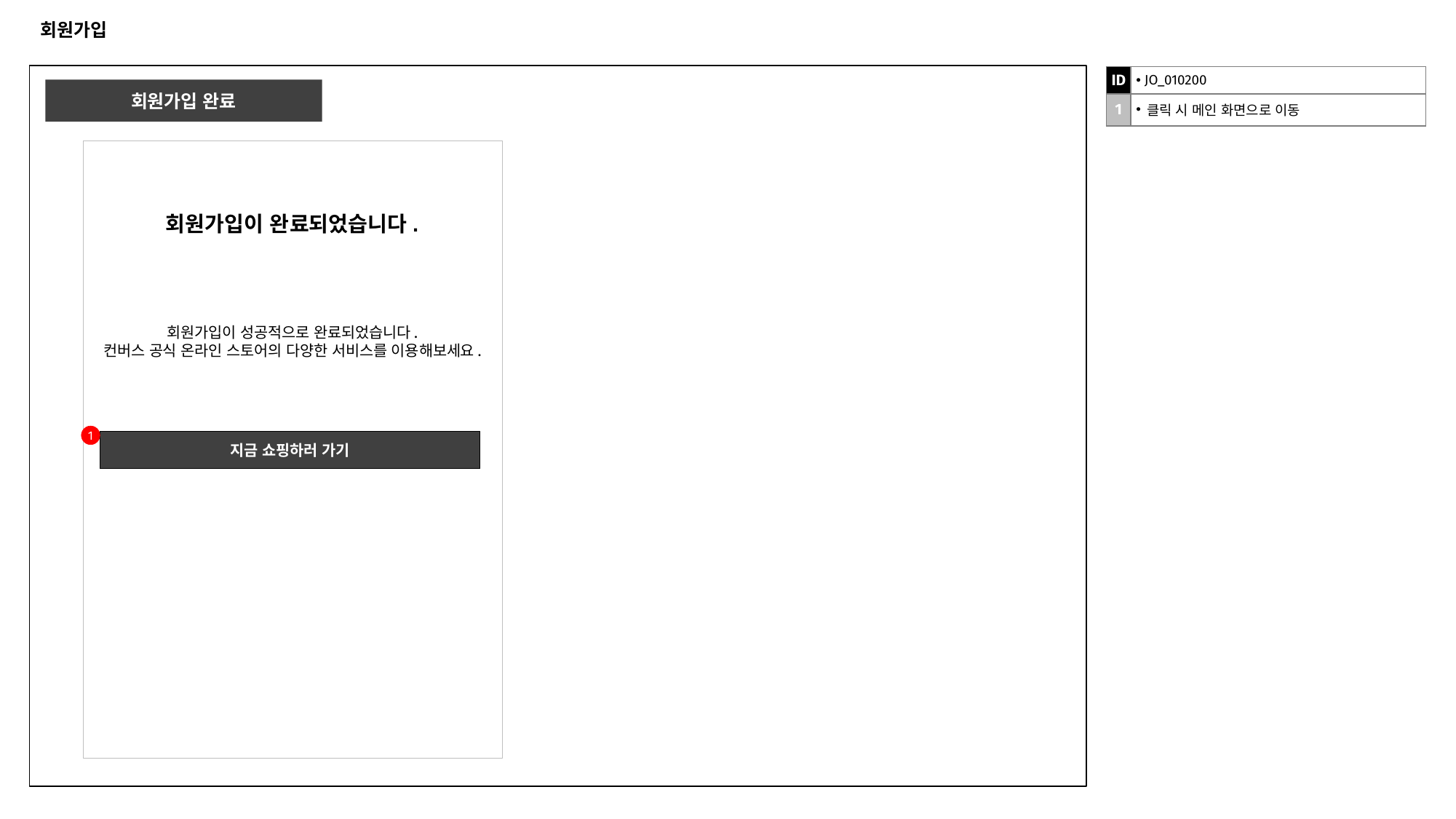

# 회원가입

| ID | JO\_010200 |
| --- | --- |
| 1 | 클릭 시 메인 화면으로 이동 |
회원가입 완료

회원가입이 완료되었습니다.
회원가입이 성공적으로 완료되었습니다.
컨버스 공식 온라인 스토어의 다양한 서비스를 이용해보세요.
1
지금 쇼핑하러 가기